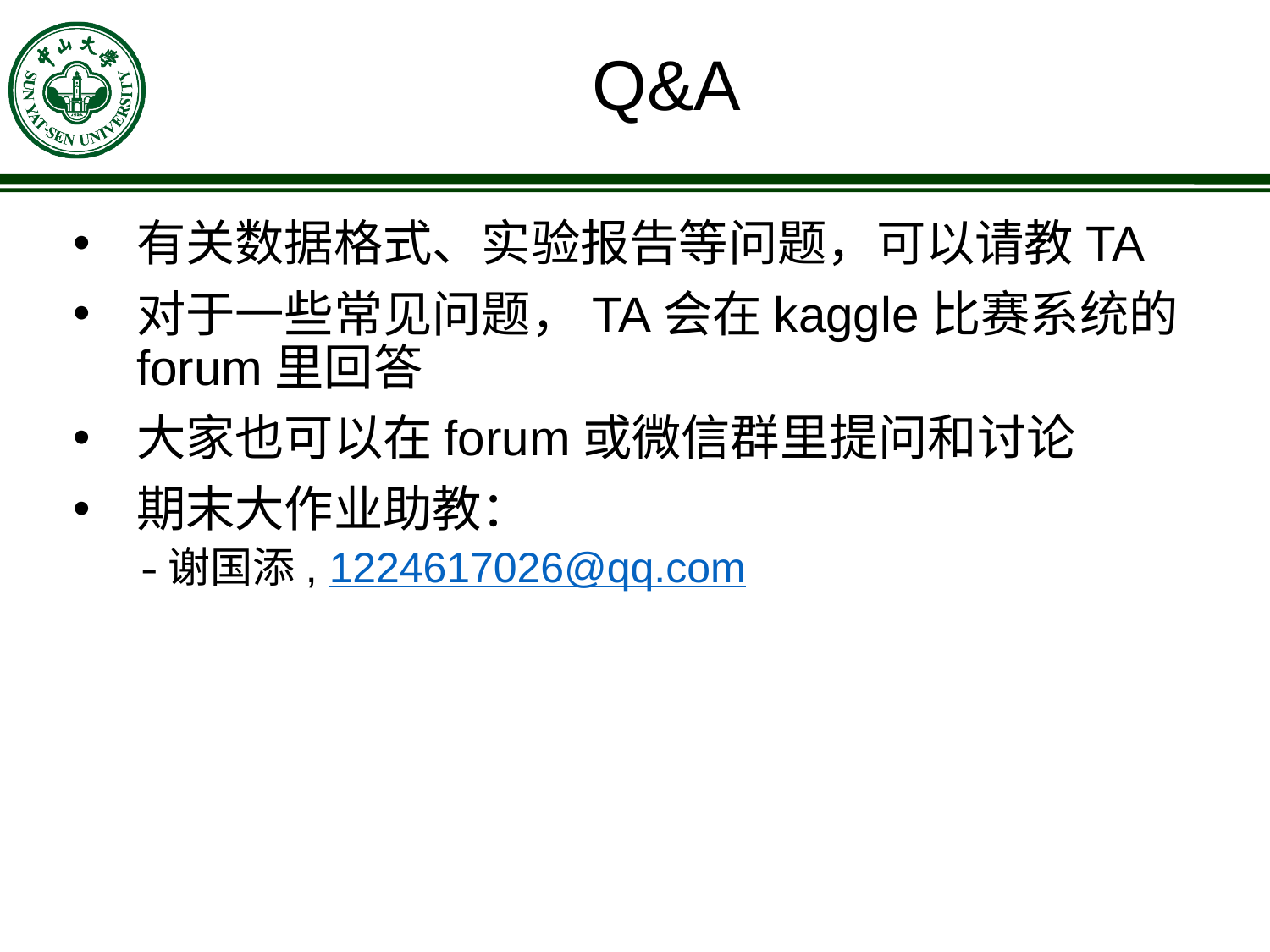

# Q&A
有关数据格式、实验报告等问题，可以请教TA
对于一些常见问题，TA会在kaggle比赛系统的forum里回答
大家也可以在forum或微信群里提问和讨论
期末大作业助教：
谢国添, 1224617026@qq.com